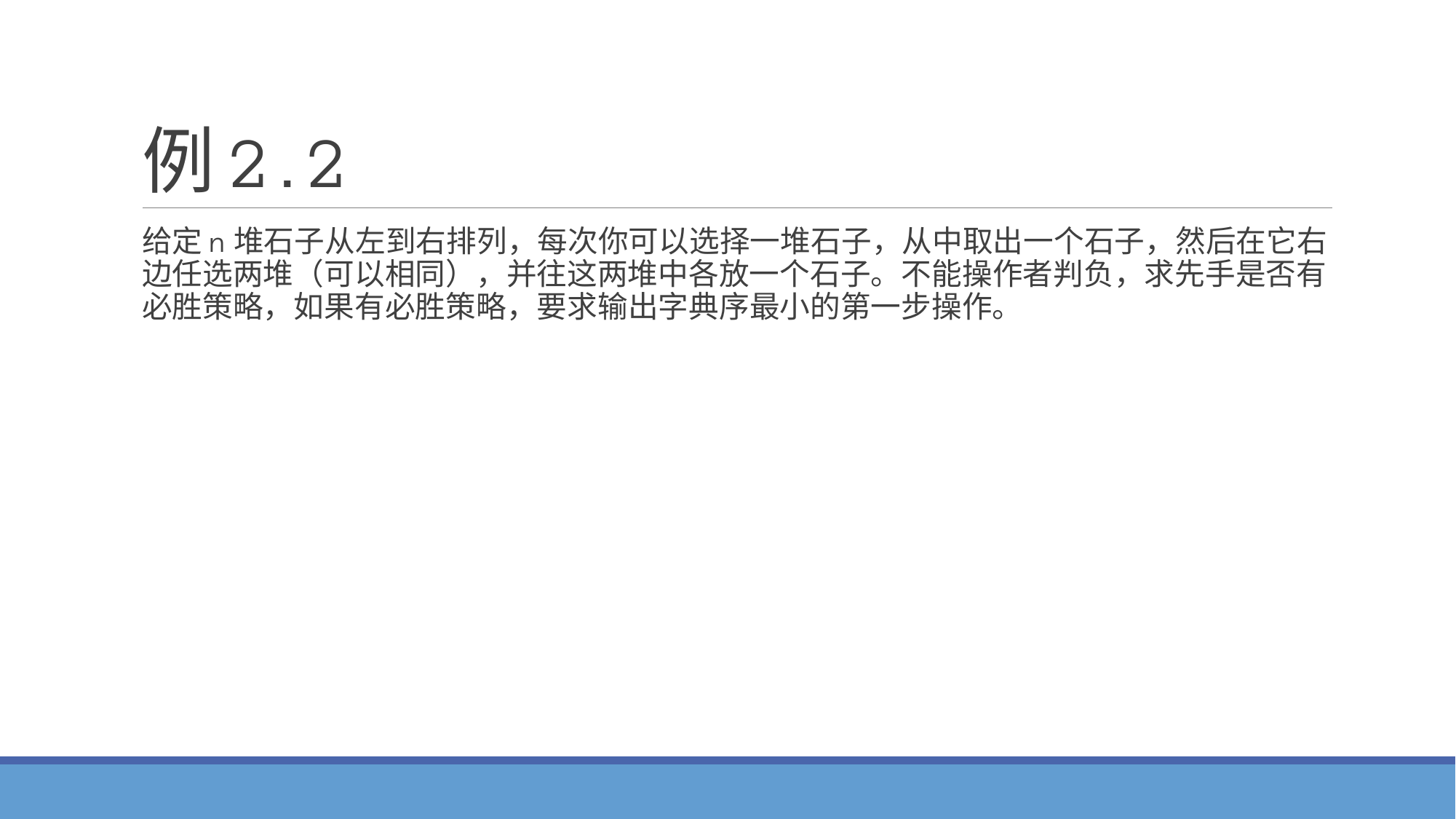

# 例2.2
给定n堆石子从左到右排列，每次你可以选择一堆石子，从中取出一个石子，然后在它右边任选两堆（可以相同），并往这两堆中各放一个石子。不能操作者判负，求先手是否有必胜策略，如果有必胜策略，要求输出字典序最小的第一步操作。